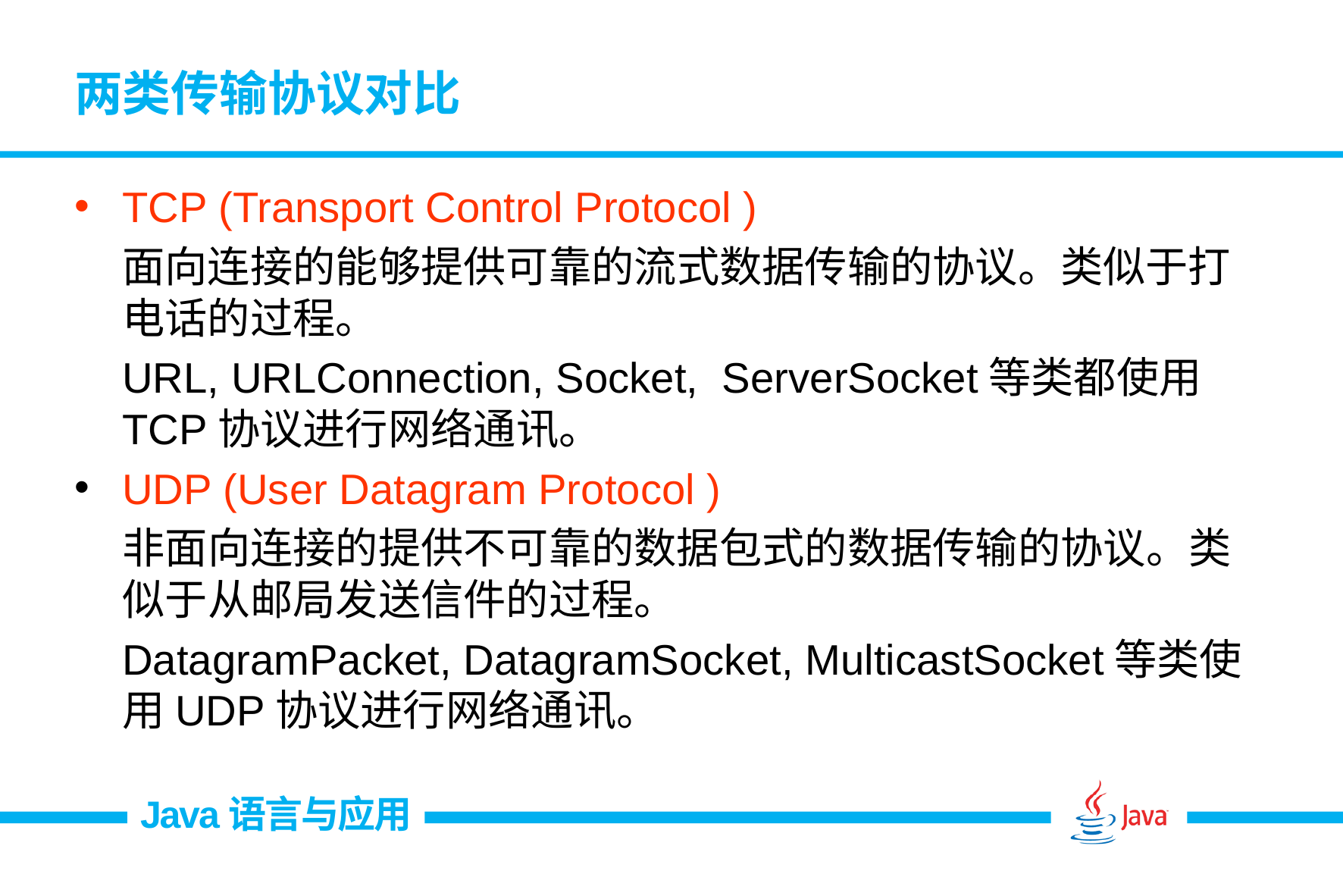

# 两类传输协议对比
TCP (Transport Control Protocol )
	面向连接的能够提供可靠的流式数据传输的协议。类似于打电话的过程。
	URL, URLConnection, Socket,  ServerSocket等类都使用TCP协议进行网络通讯。
UDP (User Datagram Protocol )
	非面向连接的提供不可靠的数据包式的数据传输的协议。类似于从邮局发送信件的过程。
	DatagramPacket, DatagramSocket, MulticastSocket等类使用UDP协议进行网络通讯。